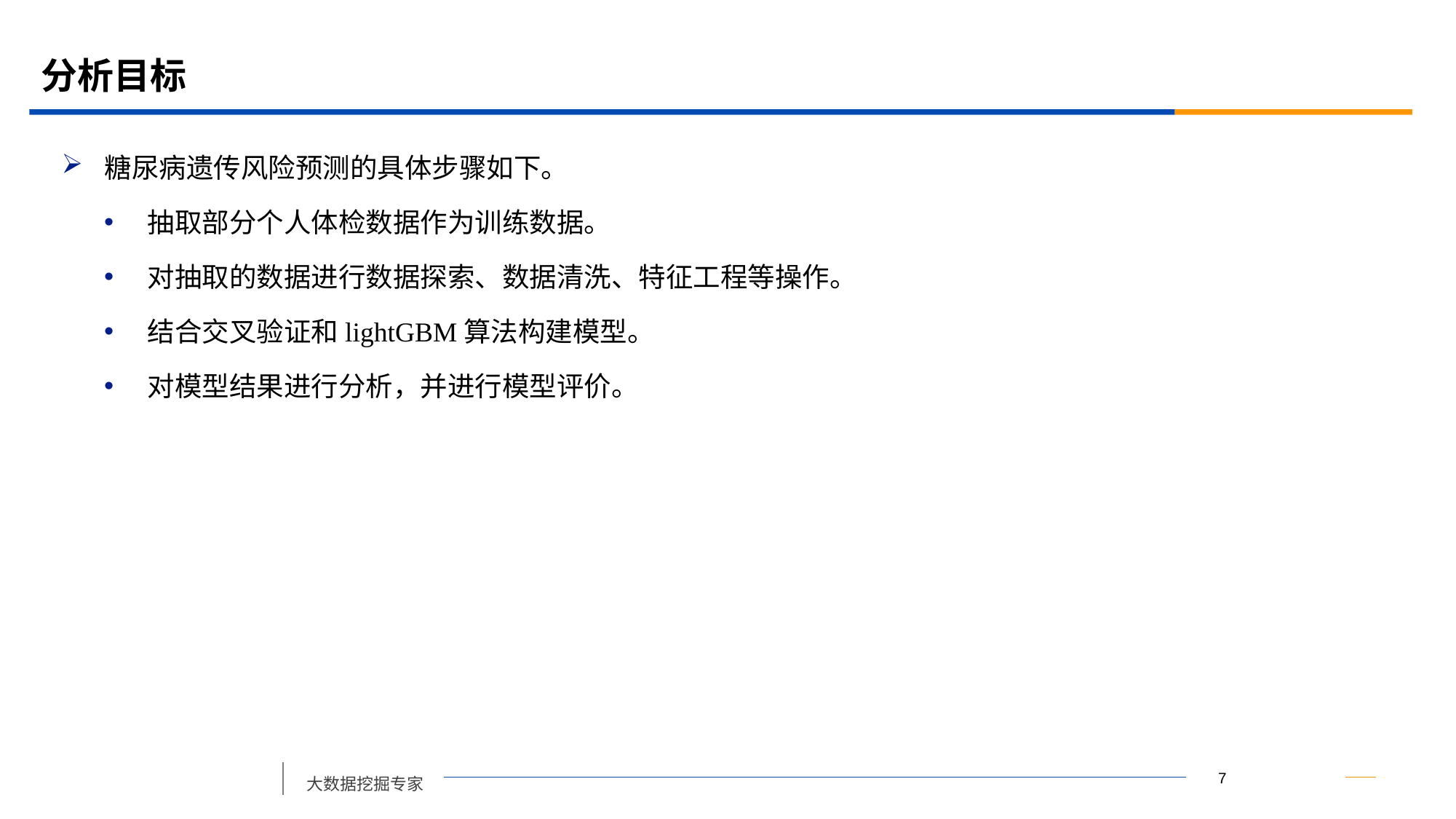

# 分析目标
糖尿病遗传风险预测的具体步骤如下。
抽取部分个人体检数据作为训练数据。
对抽取的数据进行数据探索、数据清洗、特征工程等操作。
结合交叉验证和lightGBM算法构建模型。
对模型结果进行分析，并进行模型评价。